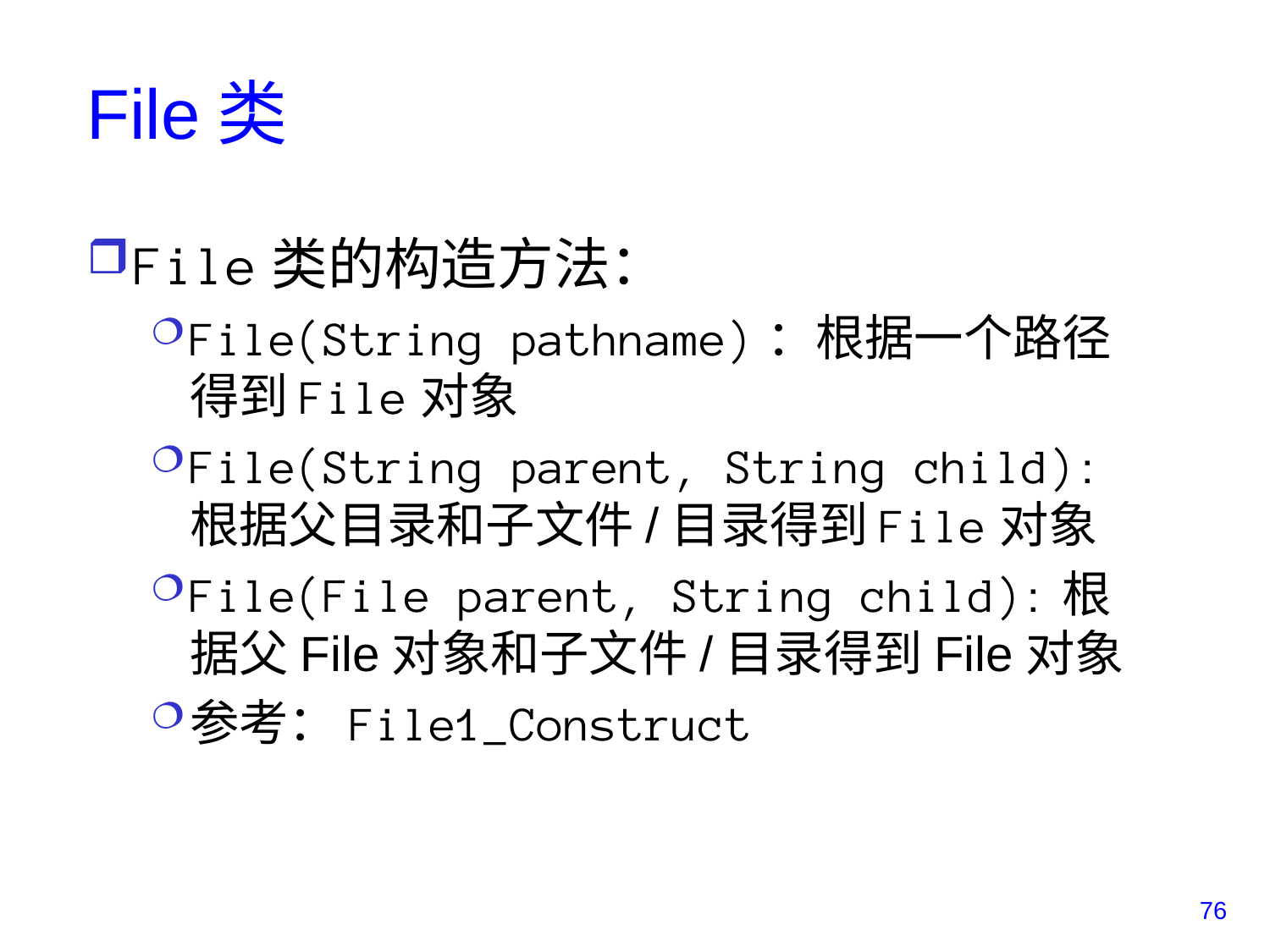

# File类
File类的构造方法：
File(String pathname)：根据一个路径得到File对象
File(String parent, String child):根据父目录和子文件/目录得到File对象
File(File parent, String child):根据父File对象和子文件/目录得到File对象
参考：File1_Construct
76